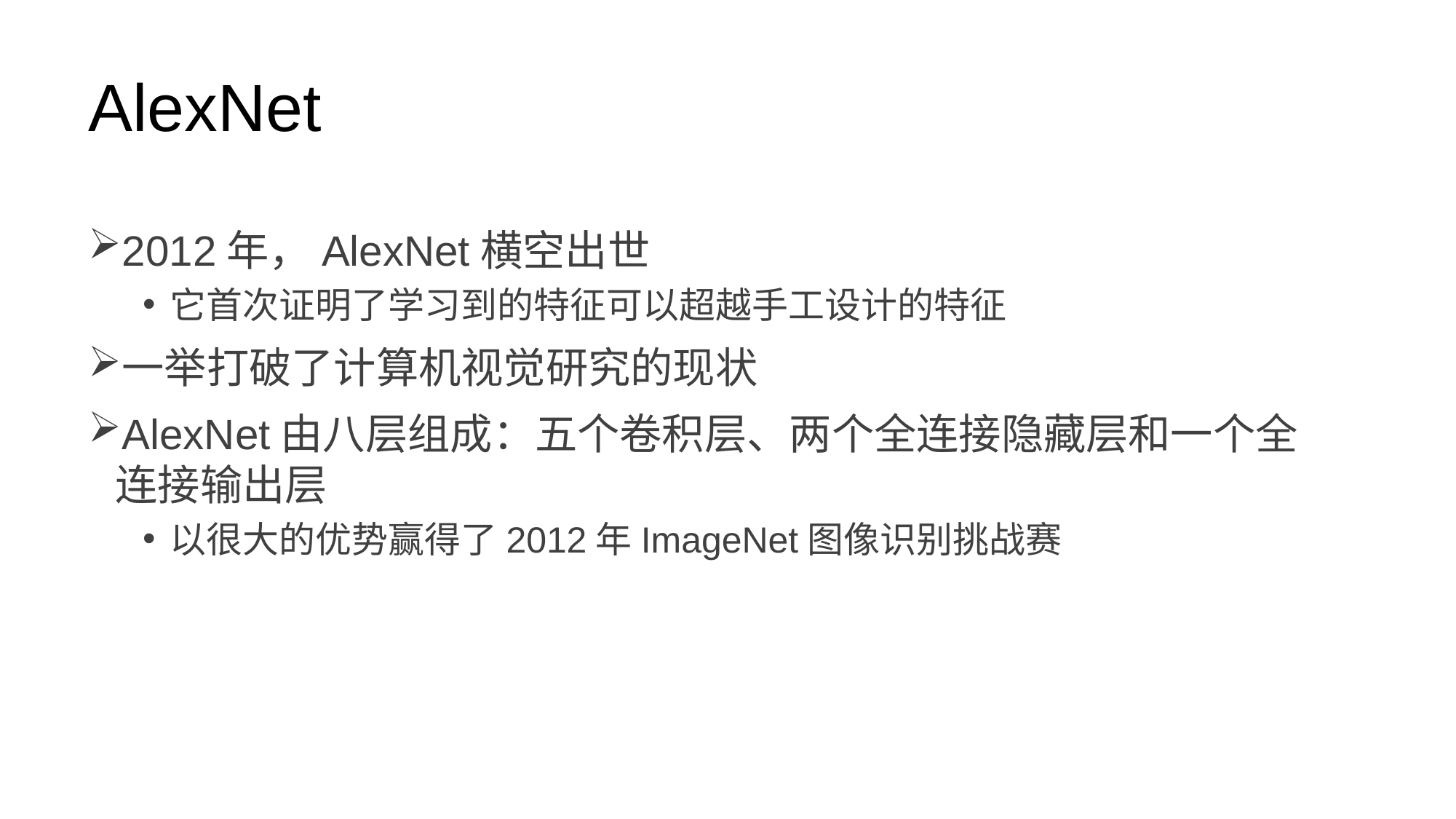

# AlexNet
2012年，AlexNet横空出世
它首次证明了学习到的特征可以超越手工设计的特征
一举打破了计算机视觉研究的现状
AlexNet由八层组成：五个卷积层、两个全连接隐藏层和一个全连接输出层
以很大的优势赢得了2012年ImageNet图像识别挑战赛